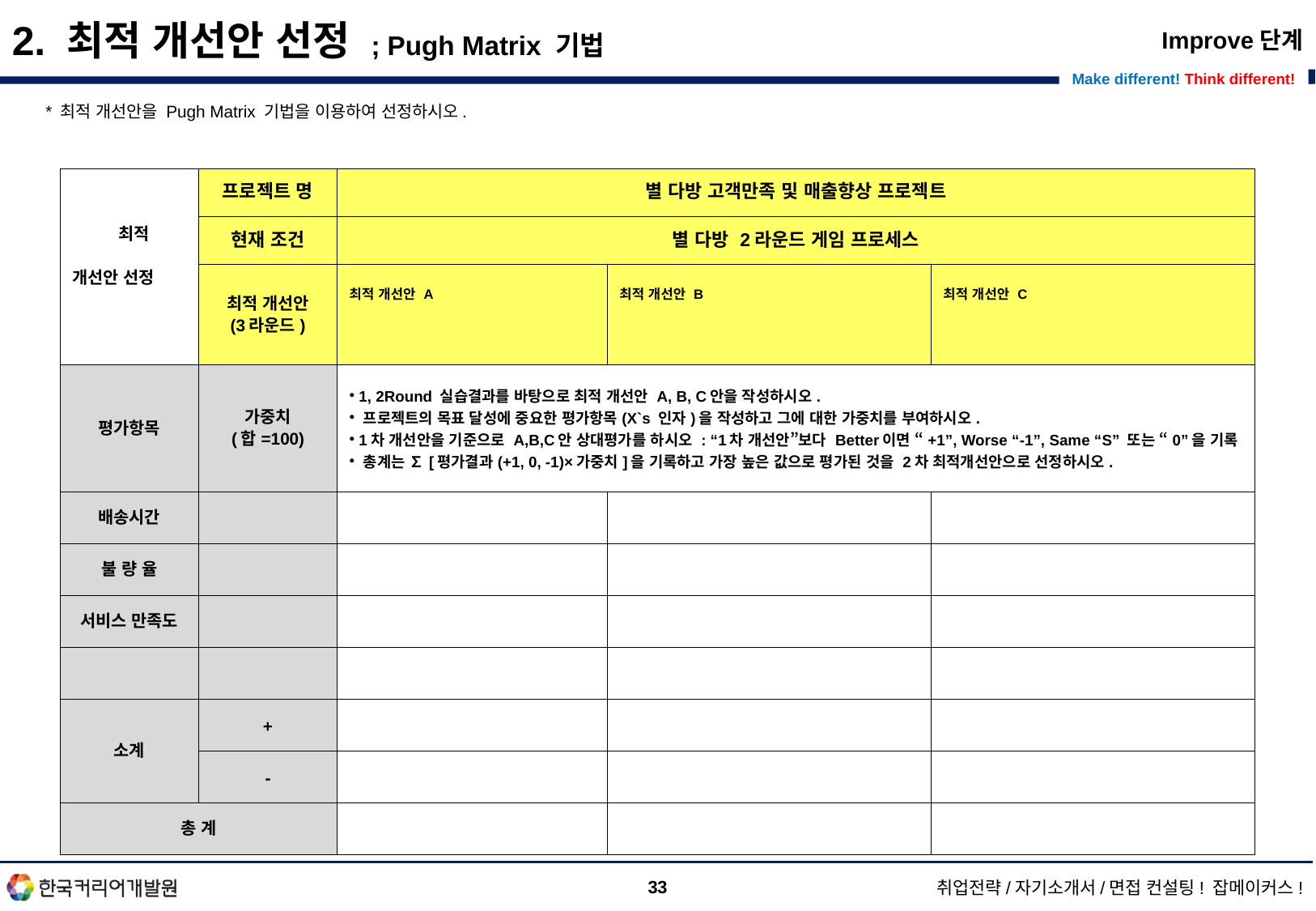

2. 최적 개선안 선정 ; Pugh Matrix 기법
Improve단계
* 최적 개선안을 Pugh Matrix 기법을 이용하여 선정하시오.
| 최적 개선안 선정 | 프로젝트 명 | 별 다방 고객만족 및 매출향상 프로젝트 |  |  |
| --- | --- | --- | --- | --- |
|  | 현재 조건 | 별 다방 2라운드 게임 프로세스 |  |  |
|  | 최적 개선안 (3라운드) | 최적 개선안 A | 최적 개선안 B | 최적 개선안 C |
| 평가항목 | 가중치 (합=100) | 1, 2Round 실습결과를 바탕으로 최적 개선안 A, B, C안을 작성하시오. 프로젝트의 목표 달성에 중요한 평가항목(X`s 인자)을 작성하고 그에 대한 가중치를 부여하시오. 1차 개선안을 기준으로 A,B,C안 상대평가를 하시오 : “1차 개선안”보다 Better이면 “+1”, Worse “-1”, Same “S” 또는 “0”을 기록 총계는 ∑[평가결과(+1, 0, -1)×가중치]을 기록하고 가장 높은 값으로 평가된 것을 2차 최적개선안으로 선정하시오. |  |  |
| 배송시간 |  |  |  |  |
| 불 량 율 |  |  |  |  |
| 서비스 만족도 |  |  |  |  |
|  |  |  |  |  |
| 소계 | + |  |  |  |
|  | - |  |  |  |
| 총 계 |  |  |  |  |